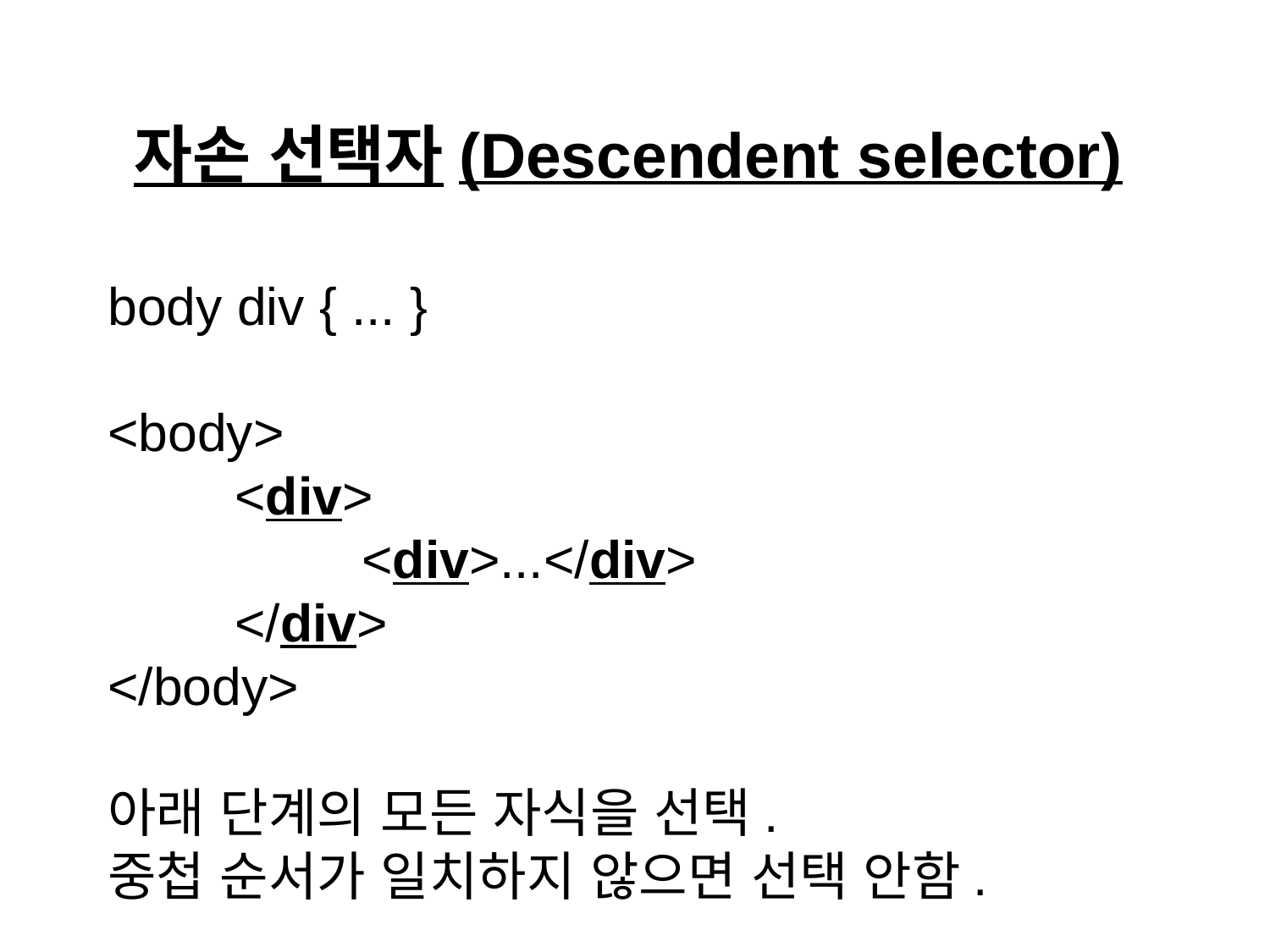

# 자손 선택자(Descendent selector)
body div { ... }

<body>
	<div>
		<div>...</div>
	</div>
</body>

아래 단계의 모든 자식을 선택.
중첩 순서가 일치하지 않으면 선택 안함.